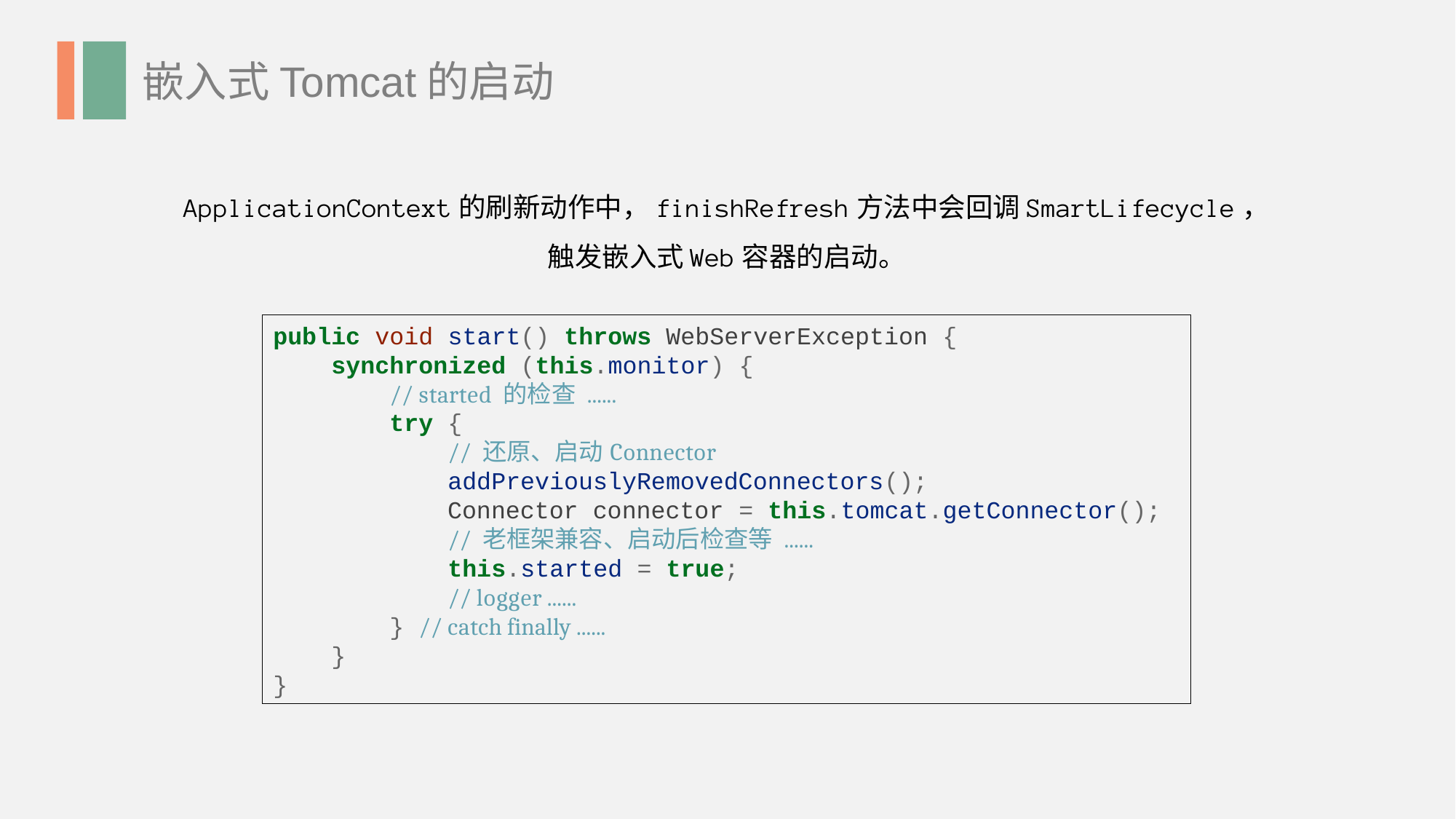

嵌入式Tomcat的启动
ApplicationContext的刷新动作中，finishRefresh方法中会回调SmartLifecycle，
触发嵌入式Web容器的启动。
public void start() throws WebServerException {
    synchronized (this.monitor) {
        // started 的检查 ......
        try {
            // 还原、启动Connector
            addPreviouslyRemovedConnectors();
            Connector connector = this.tomcat.getConnector();
            // 老框架兼容、启动后检查等 ......
            this.started = true;
            // logger ......
        } // catch finally ......
    }
}